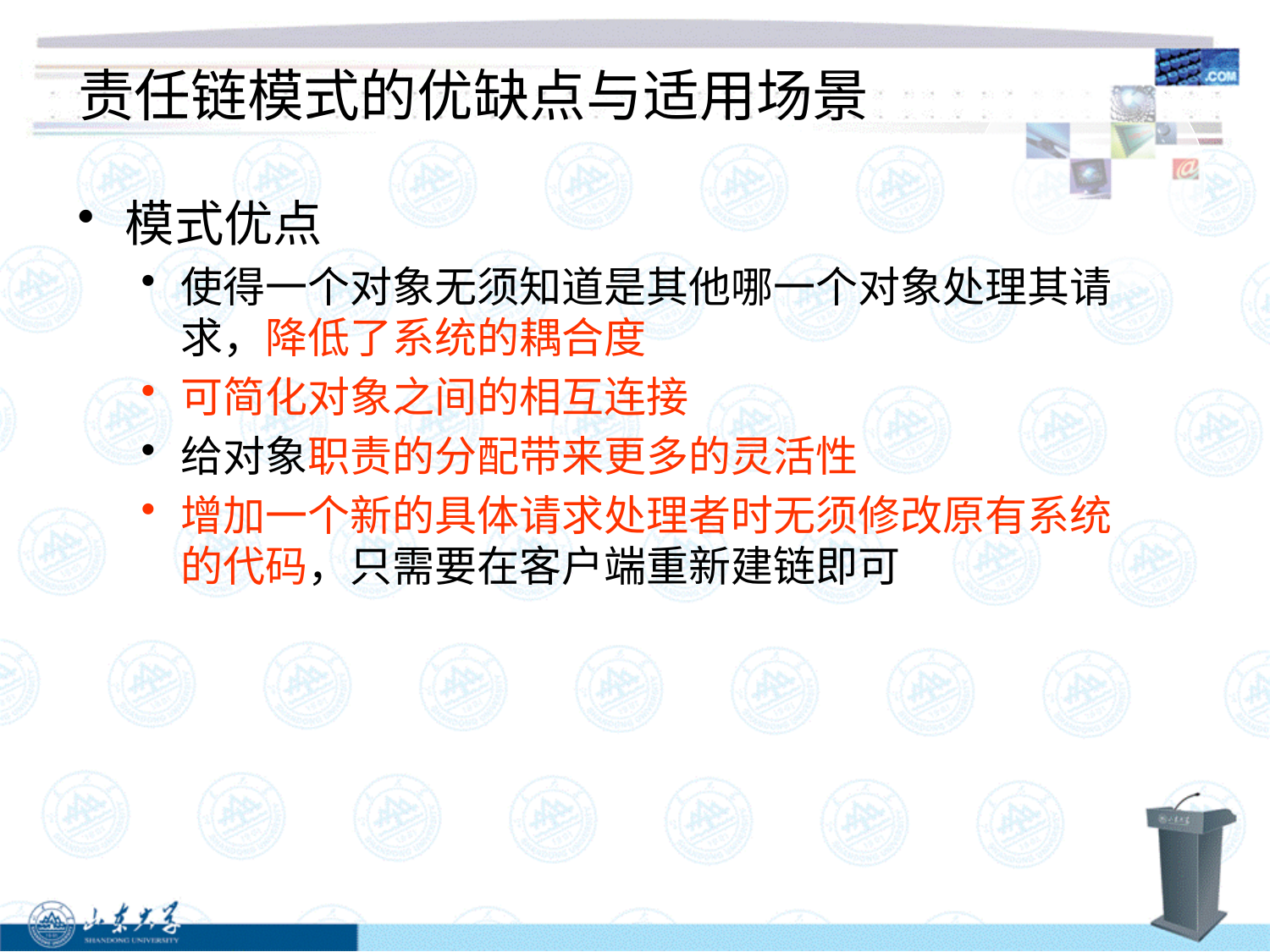

# 责任链模式的优缺点与适用场景
模式优点
使得一个对象无须知道是其他哪一个对象处理其请求，降低了系统的耦合度
可简化对象之间的相互连接
给对象职责的分配带来更多的灵活性
增加一个新的具体请求处理者时无须修改原有系统的代码，只需要在客户端重新建链即可